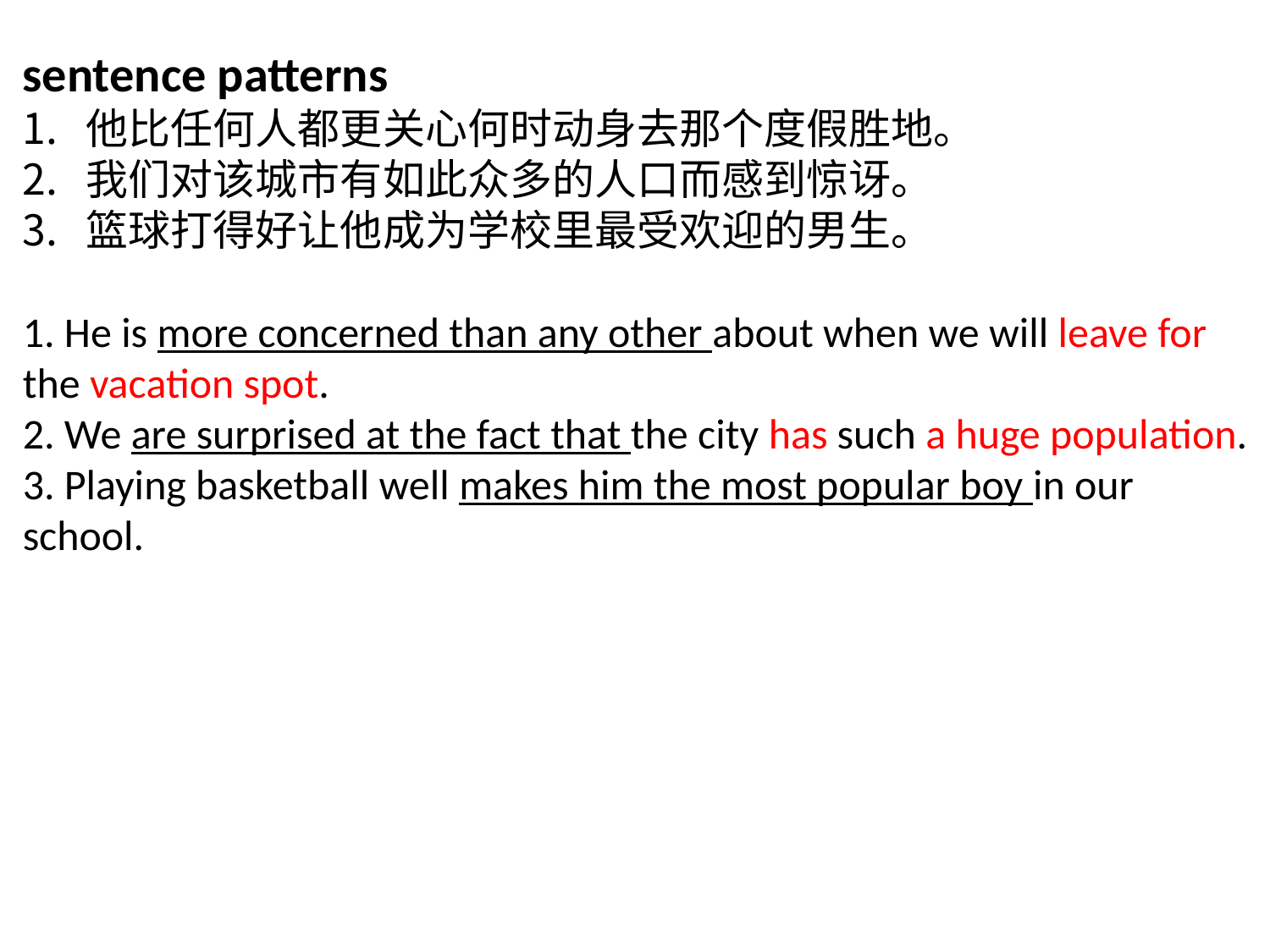

sentence patterns
他比任何人都更关心何时动身去那个度假胜地。
我们对该城市有如此众多的人口而感到惊讶。
篮球打得好让他成为学校里最受欢迎的男生。

1. He is more concerned than any other about when we will leave for the vacation spot.
2. We are surprised at the fact that the city has such a huge population.
3. Playing basketball well makes him the most popular boy in our school.